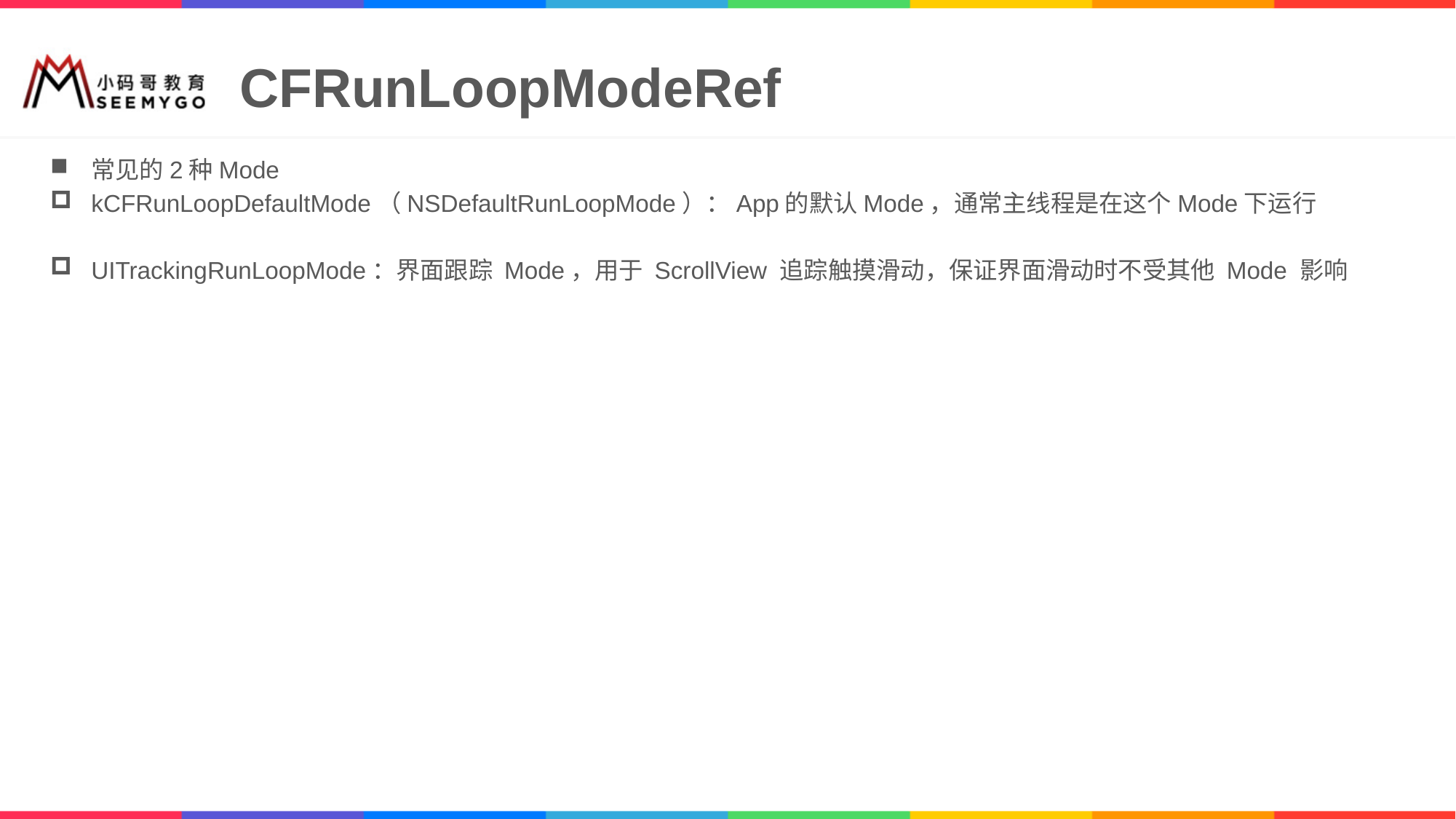

# CFRunLoopModeRef
常见的2种Mode
kCFRunLoopDefaultMode（NSDefaultRunLoopMode）：App的默认Mode，通常主线程是在这个Mode下运行

UITrackingRunLoopMode：界面跟踪 Mode，用于 ScrollView 追踪触摸滑动，保证界面滑动时不受其他 Mode 影响